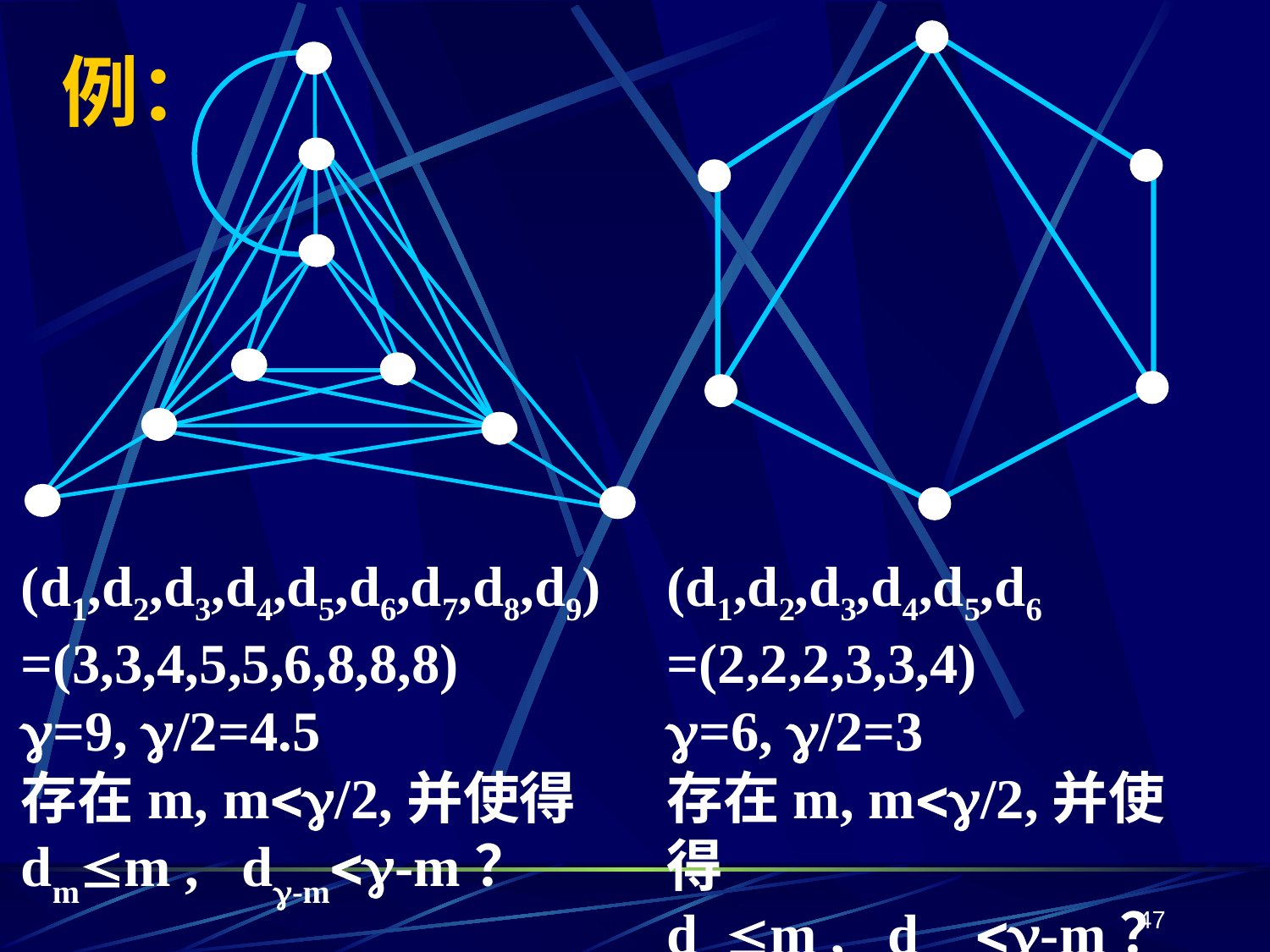

# 例：

(d1,d2,d3,d4,d5,d6,d7,d8,d9)
=(3,3,4,5,5,6,8,8,8)
γ=9, γ/2=4.5
存在m, m<γ/2,并使得
dm≤m ,   dγ-m<γ-m？
(d1,d2,d3,d4,d5,d6
=(2,2,2,3,3,4)
γ=6, γ/2=3
存在m, m<γ/2,并使得
dm≤m ,   dγ-m<γ-m？
47